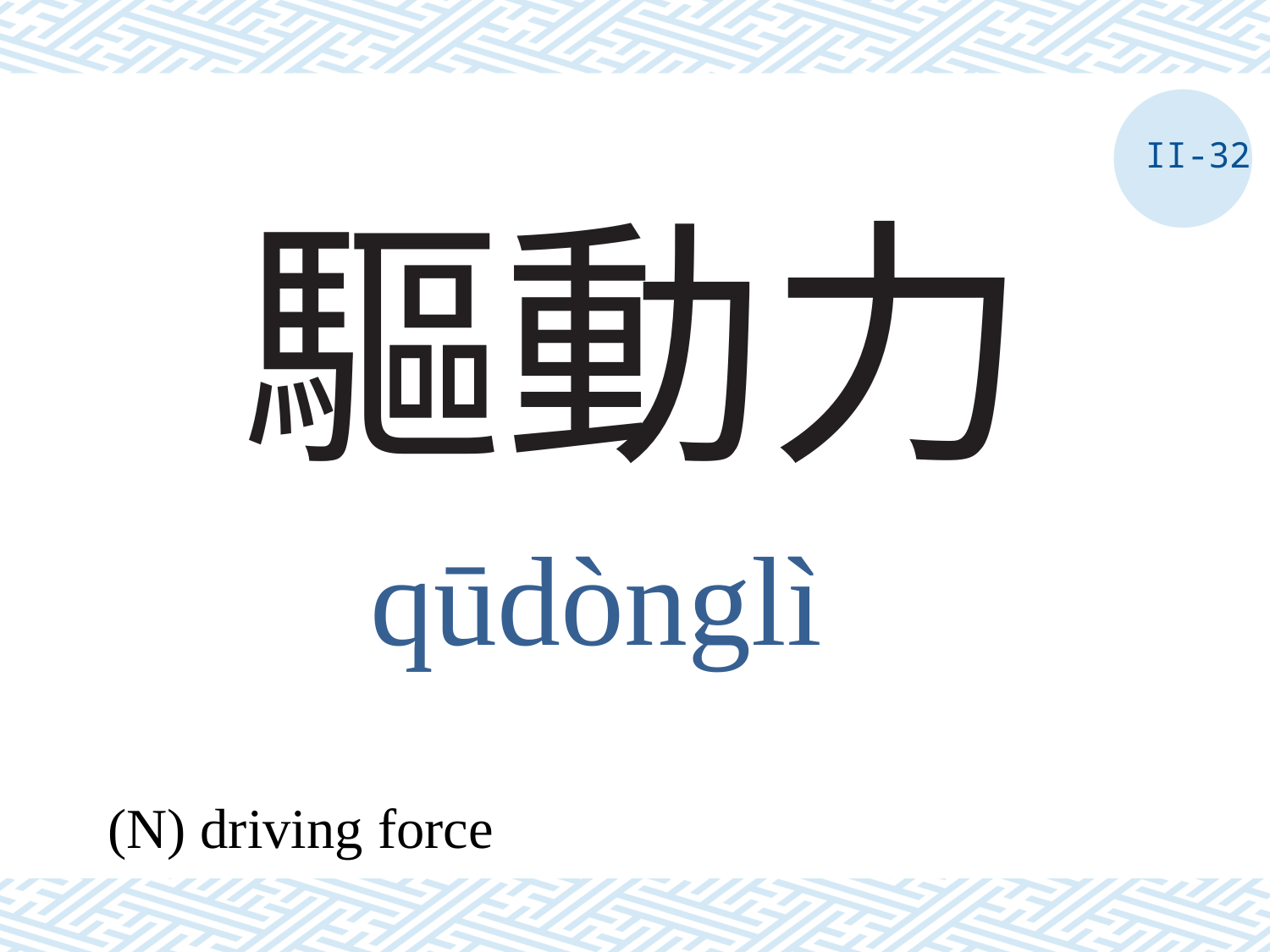

II-32

# 驅動力
qūdònglì
(N) driving force